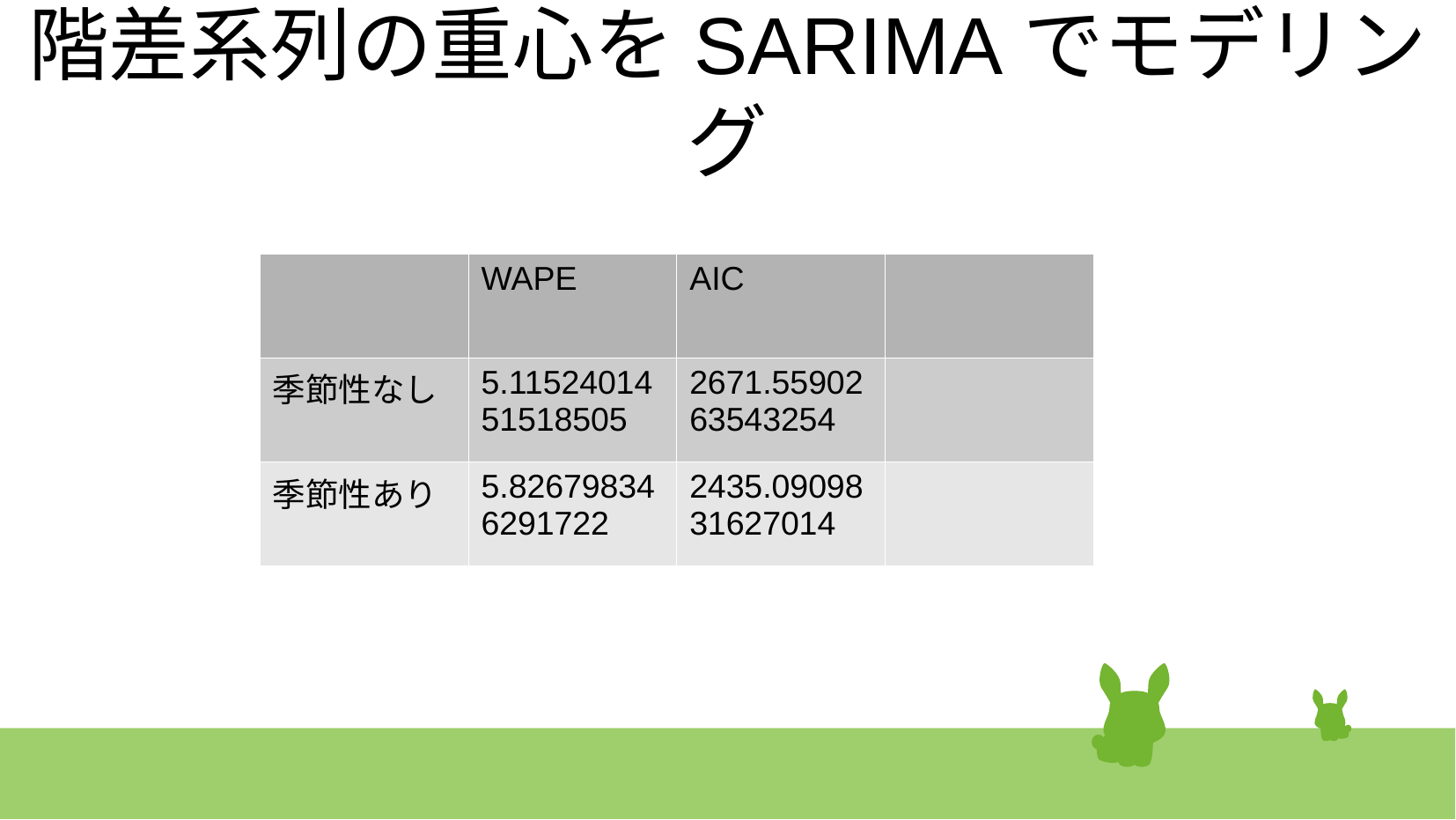

# 階差系列の重心をSARIMAでモデリング
|  | WAPE | AIC |  |
| --- | --- | --- | --- |
| 季節性なし | 5.1152401451518505 | 2671.5590263543254 |  |
| 季節性あり | 5.826798346291722 | 2435.0909831627014 |  |